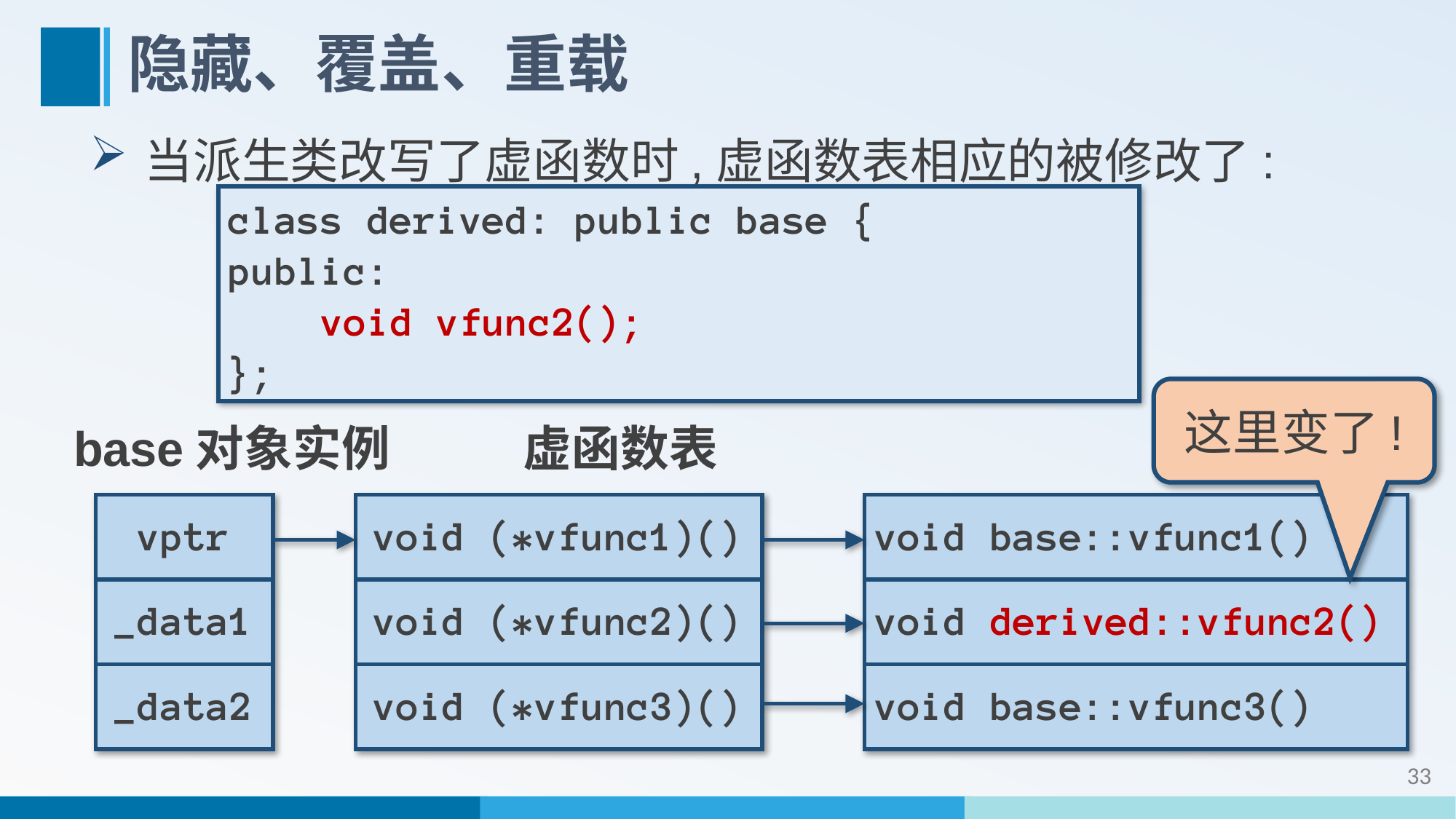

# 隐藏、覆盖、重载
当派生类改写了虚函数时,虚函数表相应的被修改了:
class derived: public base {
public:
    void vfunc2();
};
这里变了!
虚函数表
base对象实例
| vptr |
| --- |
| \_data1 |
| \_data2 |
| void (\*vfunc1)() |
| --- |
| void (\*vfunc2)() |
| void (\*vfunc3)() |
| void base::vfunc1() |
| --- |
| void derived::vfunc2() |
| void base::vfunc3() |